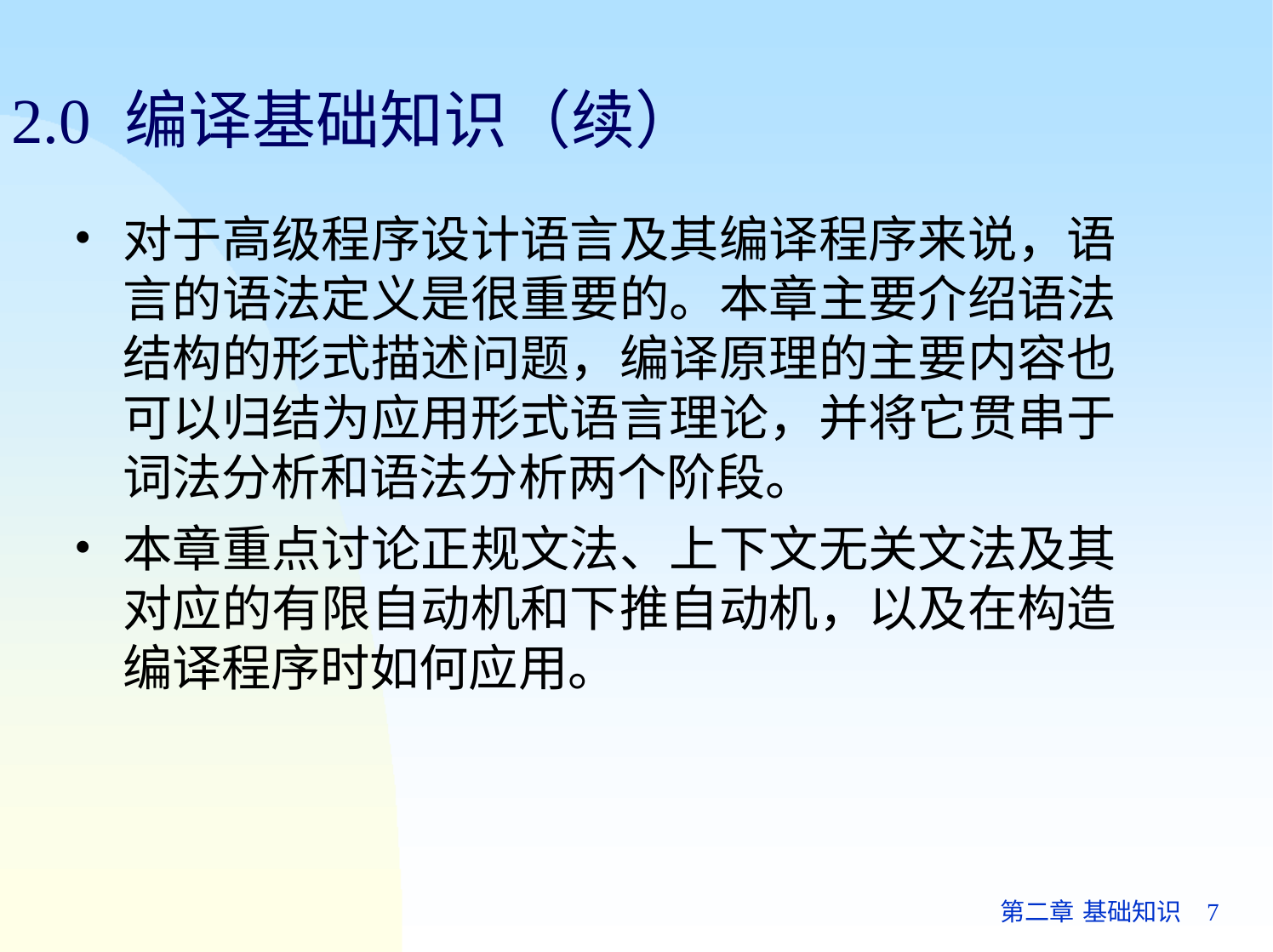

# 2.0	编译基础知识（续）
对于高级程序设计语言及其编译程序来说，语 言的语法定义是很重要的。本章主要介绍语法 结构的形式描述问题，编译原理的主要内容也 可以归结为应用形式语言理论，并将它贯串于 词法分析和语法分析两个阶段。
本章重点讨论正规文法、上下文无关文法及其 对应的有限自动机和下推自动机，以及在构造 编译程序时如何应用。
第二章 基础知识	7